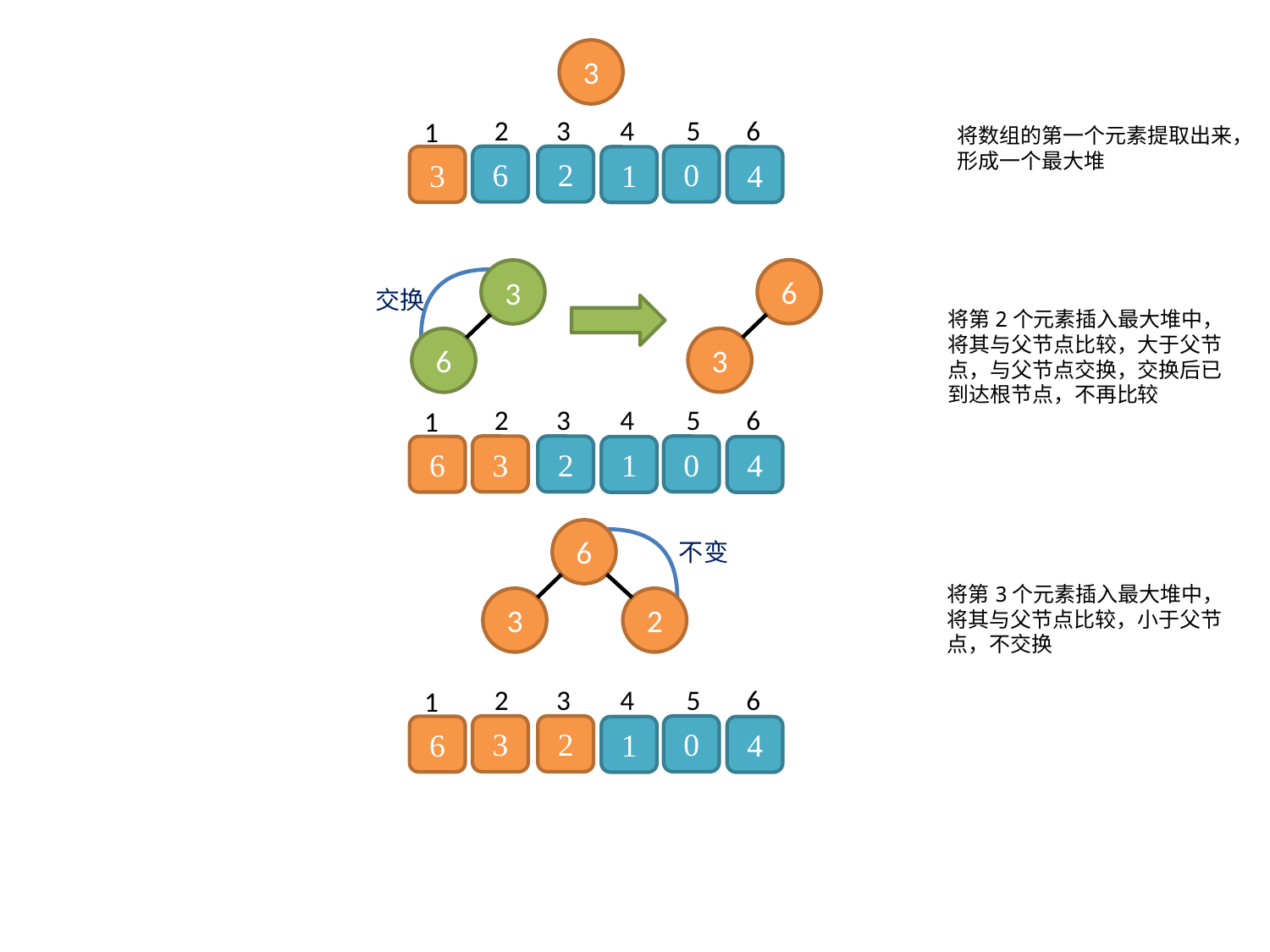

3
2
3
4
5
6
1
将数组的第一个元素提取出来，形成一个最大堆
0
2
6
3
1
4
6
3
交换

将第2个元素插入最大堆中，将其与父节点比较，大于父节点，与父节点交换，交换后已到达根节点，不再比较
3
6
2
3
4
5
6
1
0
2
3
6
1
4
6
不变
将第3个元素插入最大堆中，将其与父节点比较，小于父节点，不交换
3
2
2
3
4
5
6
1
0
2
3
6
1
4